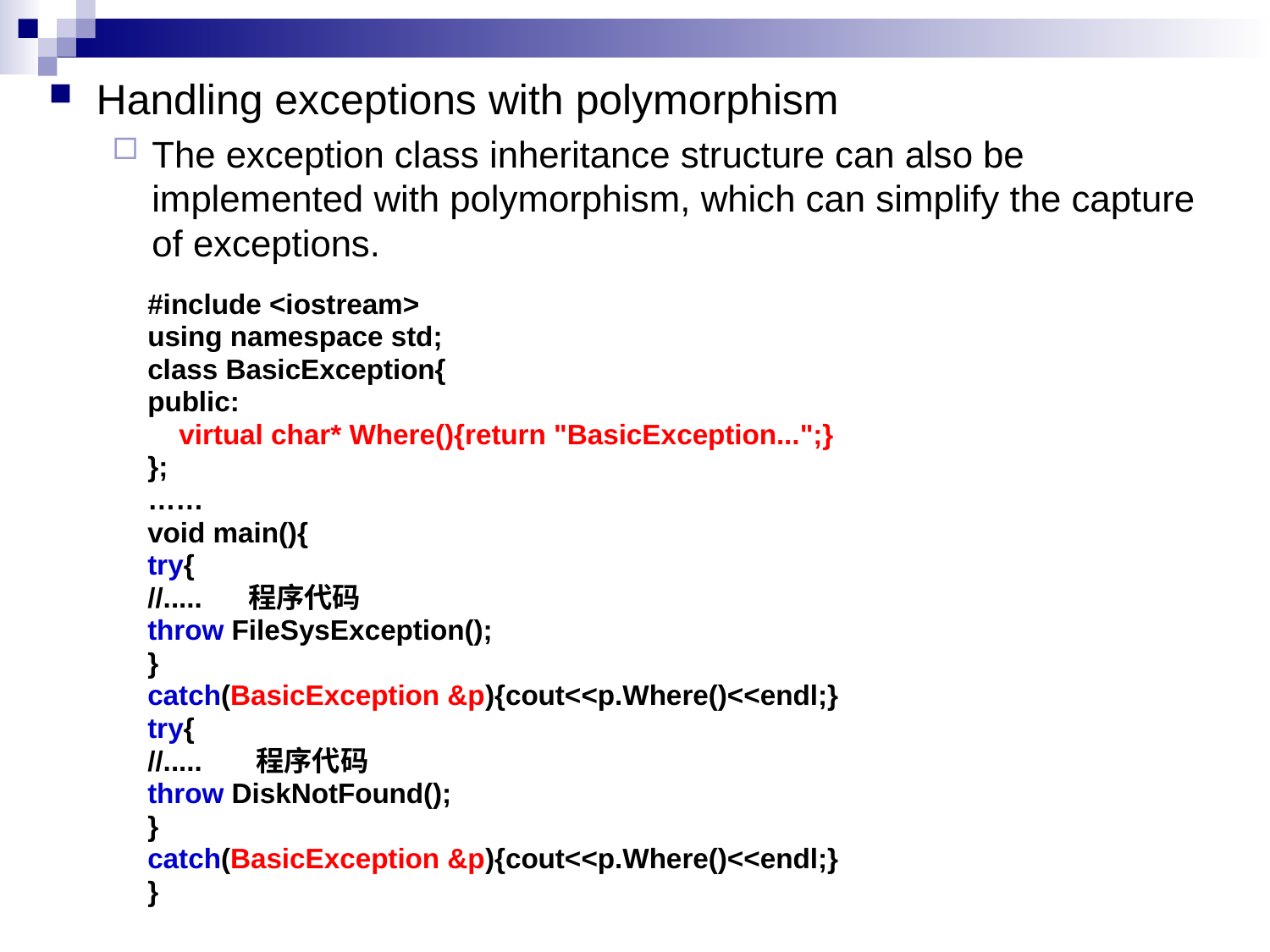

Handling exceptions with polymorphism
The exception class inheritance structure can also be implemented with polymorphism, which can simplify the capture of exceptions.

#include <iostream>
using namespace std;
class BasicException{
public:
    virtual char* Where(){return "BasicException...";}
};
……
void main(){
try{
//.....     程序代码
throw FileSysException();
}
catch(BasicException &p){cout<<p.Where()<<endl;}
try{
//.....      程序代码
throw DiskNotFound();
}
catch(BasicException &p){cout<<p.Where()<<endl;}
}